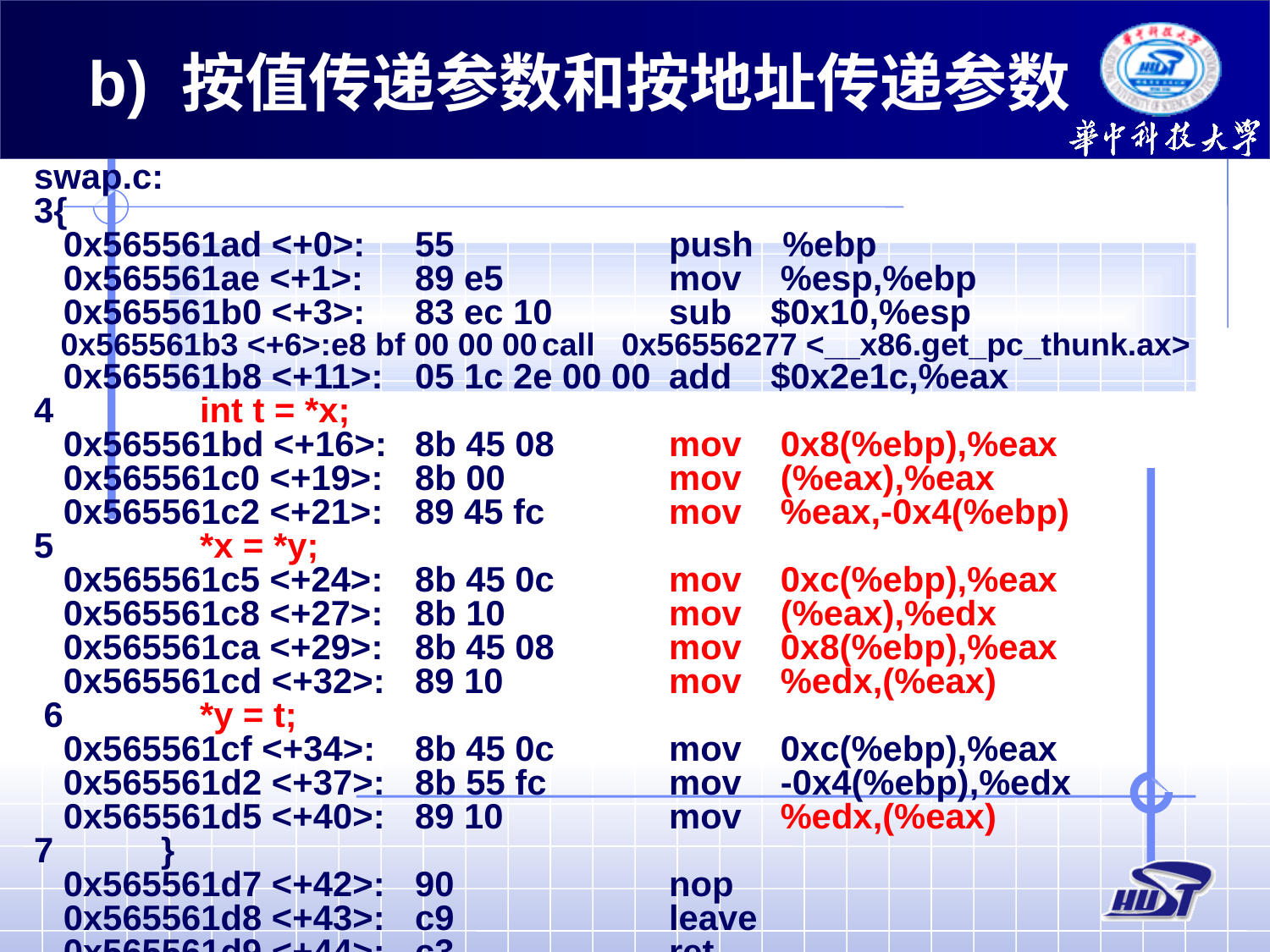

b) 按值传递参数和按地址传递参数
swap.c:
3{
   0x565561ad <+0>:	55		push   %ebp
   0x565561ae <+1>:	89 e5		mov    %esp,%ebp
   0x565561b0 <+3>:	83 ec 10	sub    $0x10,%esp
   0x565561b3 <+6>:e8 bf 00 00 00	call   0x56556277 <__x86.get_pc_thunk.ax>
   0x565561b8 <+11>:	05 1c 2e 00 00	add    $0x2e1c,%eax
4	    int t = *x;
   0x565561bd <+16>:	8b 45 08	mov    0x8(%ebp),%eax
   0x565561c0 <+19>:	8b 00		mov    (%eax),%eax
   0x565561c2 <+21>:	89 45 fc	mov    %eax,-0x4(%ebp)
5	    *x = *y;
   0x565561c5 <+24>:	8b 45 0c	mov    0xc(%ebp),%eax
   0x565561c8 <+27>:	8b 10		mov    (%eax),%edx
   0x565561ca <+29>:	8b 45 08	mov    0x8(%ebp),%eax
   0x565561cd <+32>:	89 10		mov    %edx,(%eax)
 6	    *y = t;
   0x565561cf <+34>:	8b 45 0c	mov    0xc(%ebp),%eax
   0x565561d2 <+37>:	8b 55 fc	mov    -0x4(%ebp),%edx
   0x565561d5 <+40>:	89 10		mov    %edx,(%eax)
7	}
   0x565561d7 <+42>:	90		nop
   0x565561d8 <+43>:	c9		leave
   0x565561d9 <+44>:	c3		ret